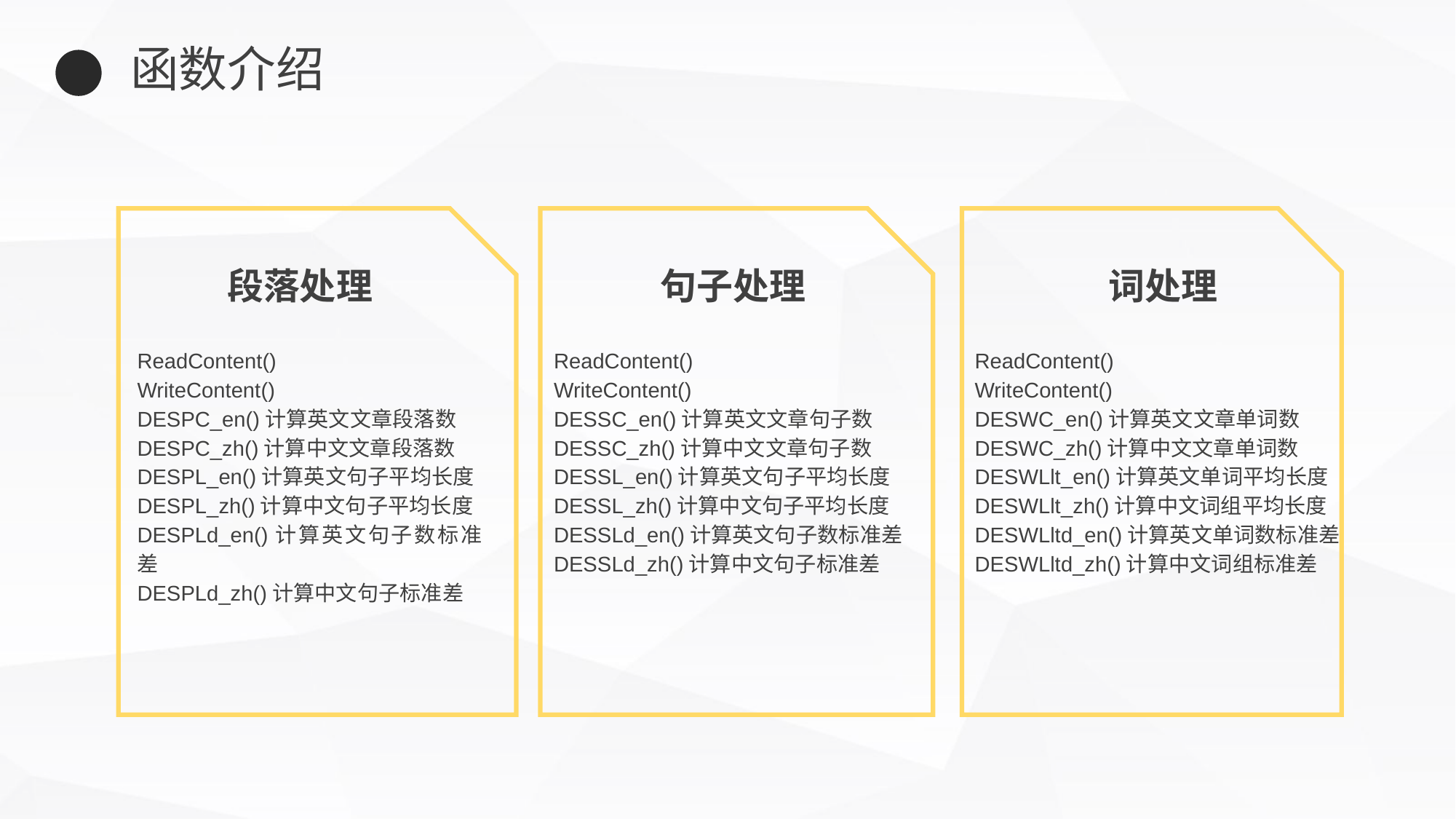

函数介绍

词处理
ReadContent()
WriteContent()
DESWC_en()计算英文文章单词数
DESWC_zh()计算中文文章单词数
DESWLlt_en()计算英文单词平均长度
DESWLlt_zh()计算中文词组平均长度
DESWLltd_en()计算英文单词数标准差
DESWLltd_zh()计算中文词组标准差

句子处理
ReadContent()
WriteContent()
DESSC_en()计算英文文章句子数
DESSC_zh()计算中文文章句子数
DESSL_en()计算英文句子平均长度
DESSL_zh()计算中文句子平均长度
DESSLd_en()计算英文句子数标准差
DESSLd_zh()计算中文句子标准差
段落处理
ReadContent()
WriteContent()
DESPC_en()计算英文文章段落数
DESPC_zh()计算中文文章段落数
DESPL_en()计算英文句子平均长度
DESPL_zh()计算中文句子平均长度
DESPLd_en()计算英文句子数标准差
DESPLd_zh()计算中文句子标准差